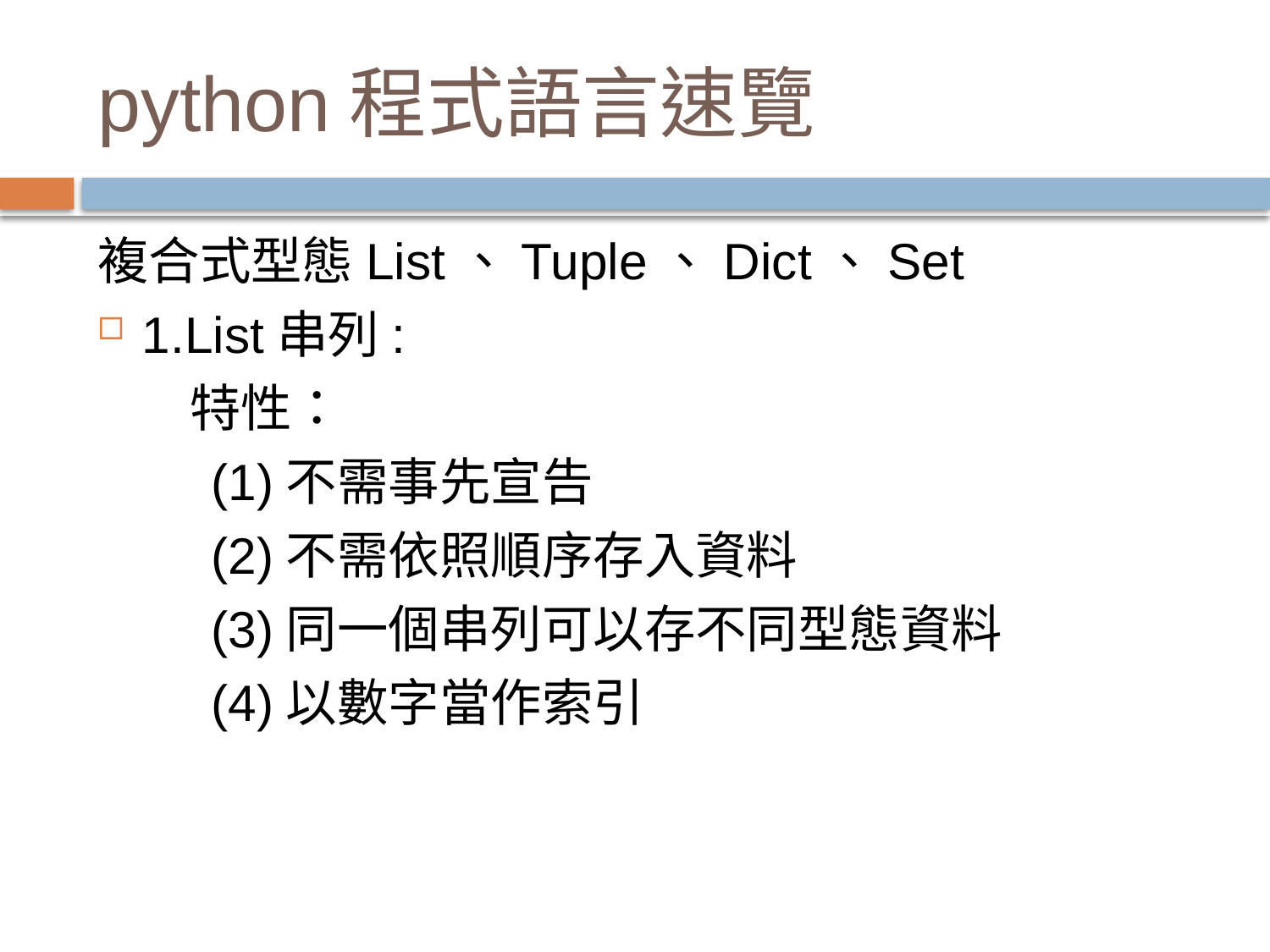

# python程式語言速覽
複合式型態List、Tuple、Dict、Set
1.List串列:
       特性：
        (1)不需事先宣告
        (2)不需依照順序存入資料
        (3)同一個串列可以存不同型態資料
        (4)以數字當作索引